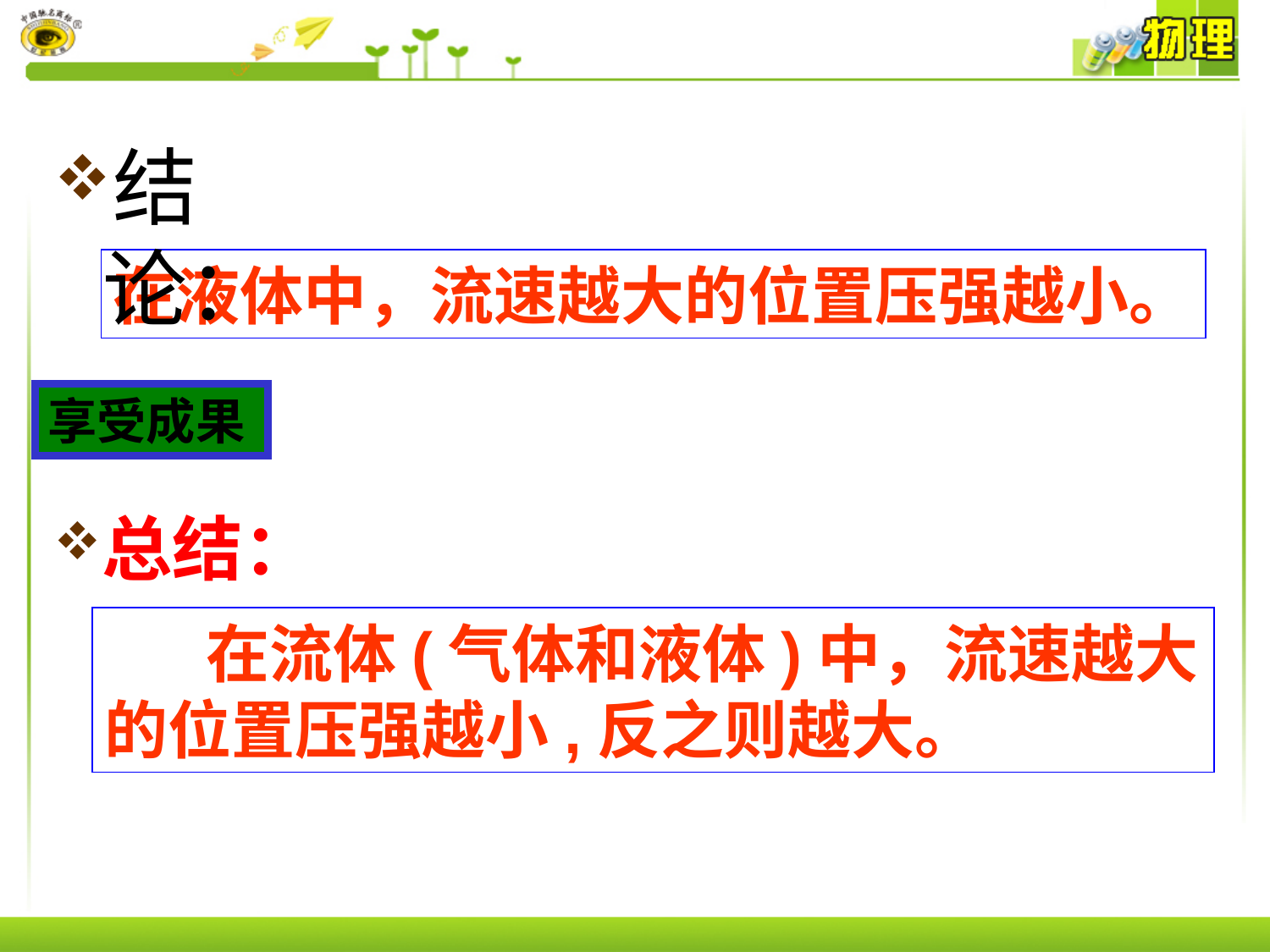

结论：
在液体中，流速越大的位置压强越小。
享受成果
总结：
      在流体(气体和液体)中，流速越大的位置压强越小,反之则越大。